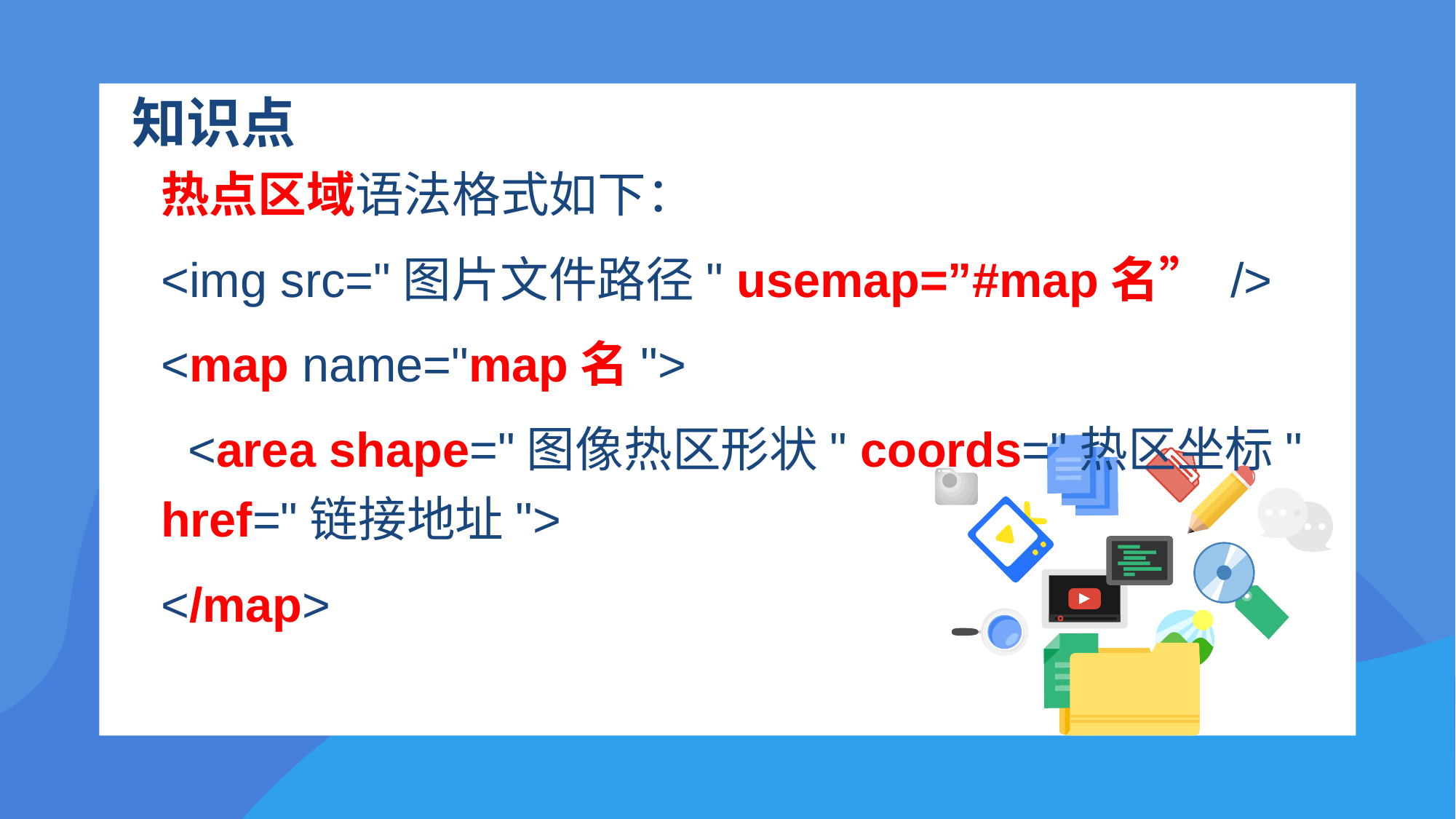

# 知识点
热点区域语法格式如下：
<img src="图片文件路径" usemap=”#map名” />
<map name="map名">
  <area shape="图像热区形状" coords="热区坐标" href="链接地址">
</map>